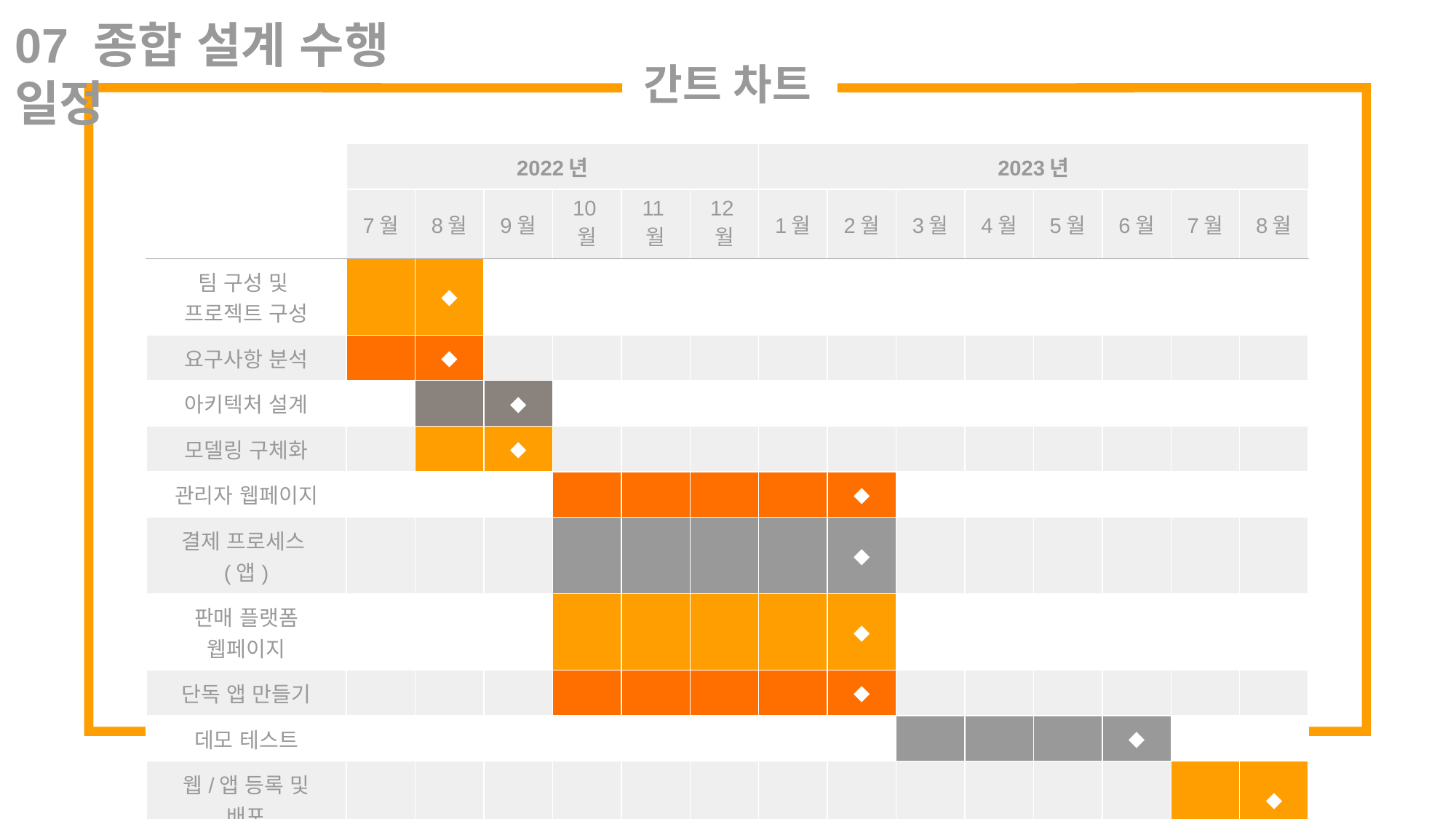

07 종합 설계 수행 일정
간트 차트
|  | 2022년 |  |  |  |  |  | 2023년 | 2023년 |  |  |  |  |  |  |
| --- | --- | --- | --- | --- | --- | --- | --- | --- | --- | --- | --- | --- | --- | --- |
|  | 7월 | 8월 | 9월 | 10월 | 11월 | 12월 | 1월 | 2월 | 3월 | 4월 | 5월 | 6월 | 7월 | 8월 |
| 팀 구성 및 프로젝트 구성 |  | ◆ |  |  |  |  |  |  |  |  |  |  |  |  |
| 요구사항 분석 |  | ◆ |  |  |  |  |  |  |  |  |  |  |  |  |
| 아키텍처 설계 |  |  | ◆ |  |  |  |  |  |  |  |  |  |  |  |
| 모델링 구체화 |  |  | ◆ |  |  |  |  |  |  |  |  |  |  |  |
| 관리자 웹페이지 |  |  |  |  |  |  |  | ◆ |  |  |  |  |  |  |
| 결제 프로세스(앱) |  |  |  |  |  |  |  | ◆ |  |  |  |  |  |  |
| 판매 플랫폼 웹페이지 |  |  |  |  |  |  |  | ◆ |  |  |  |  |  |  |
| 단독 앱 만들기 |  |  |  |  |  |  |  | ◆ |  |  |  |  |  |  |
| 데모 테스트 |  |  |  |  |  |  |  |  |  |  |  | ◆ |  |  |
| 웹/앱 등록 및 배포 |  |  |  |  |  |  |  |  |  |  |  |  |  | ◆ |
17